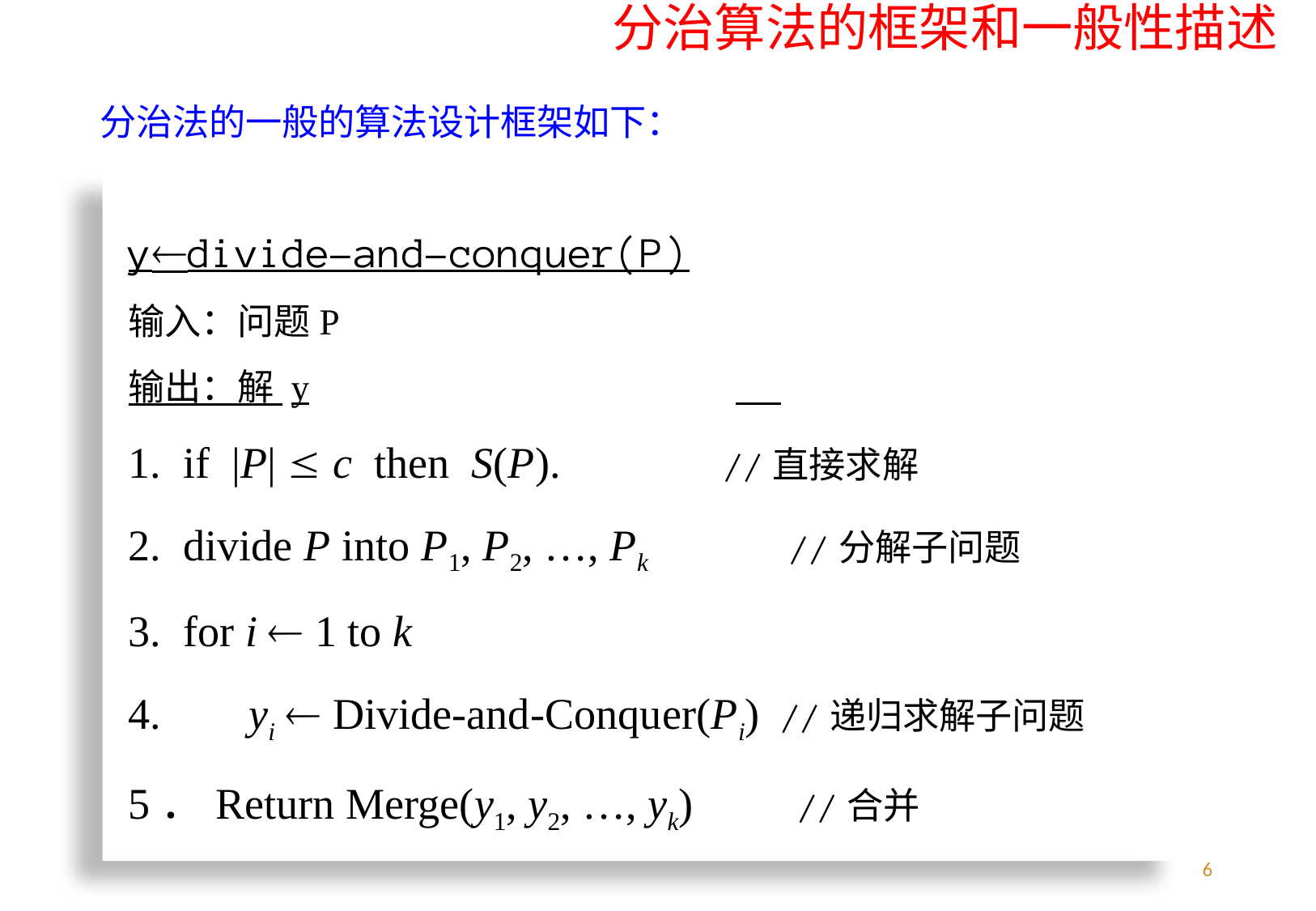

分治算法的框架和一般性描述
分治法的一般的算法设计框架如下：
y←divide-and-conquer(P)
输入：问题P
输出：解 y
1.  if  |P| ≤ c  then  S(P).               //直接求解
2.  divide P into P1, P2, …, Pk             //分解子问题
3.  for i ← 1 to k
4.        yi ← Divide-and-Conquer(Pi)  //递归求解子问题
5．Return Merge(y1, y2, …, yk)          //合并
6